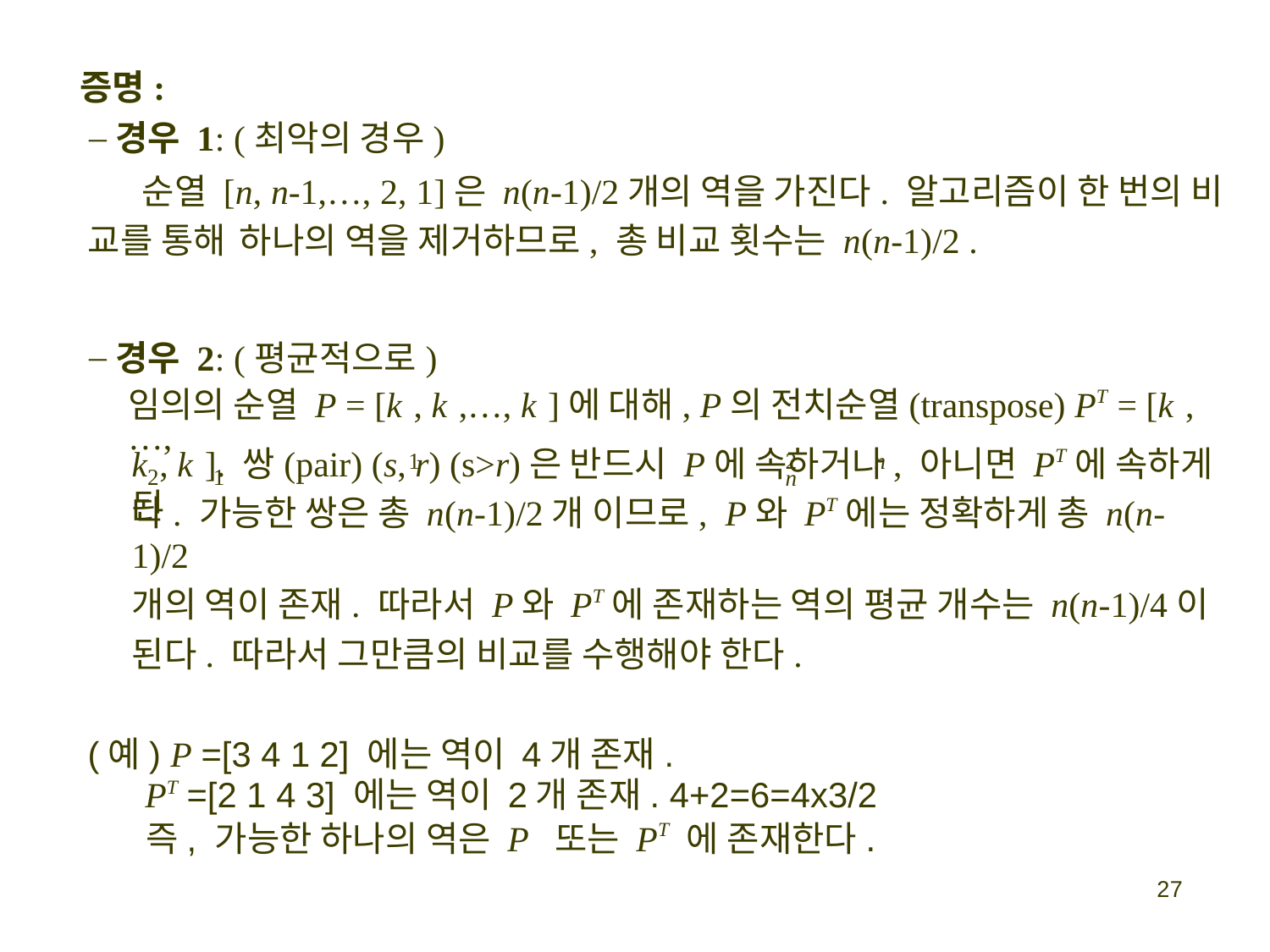

증명:
경우 1: (최악의 경우)
순열 [n, n-1,…, 2, 1]은 n(n-1)/2개의 역을 가진다. 알고리즘이 한 번의 비  교를 통해 하나의 역을 제거하므로, 총 비교 횟수는 n(n-1)/2 .

경우 2: (평균적으로)
임의의 순열 P = [k , k ,…, k ]에 대해, P의 전치순열(transpose) PT = [k ,…,
1	2	n	n
k , k ]. 쌍(pair) (s, r) (s>r)은 반드시 P에 속하거나, 아니면 PT에 속하게 된
2	1
다. 가능한 쌍은 총 n(n-1)/2개 이므로,  P와 PT에는 정확하게 총 n(n-1)/2
개의 역이 존재. 따라서 P와 PT에 존재하는 역의 평균 개수는 n(n-1)/4이
된다. 따라서 그만큼의 비교를 수행해야 한다.
(예) P =[3 4 1 2] 에는 역이 4개 존재.
PT =[2 1 4 3] 에는 역이 2개 존재. 4+2=6=4x3/2
즉, 가능한 하나의 역은 P  또는 PT 에 존재한다.
27